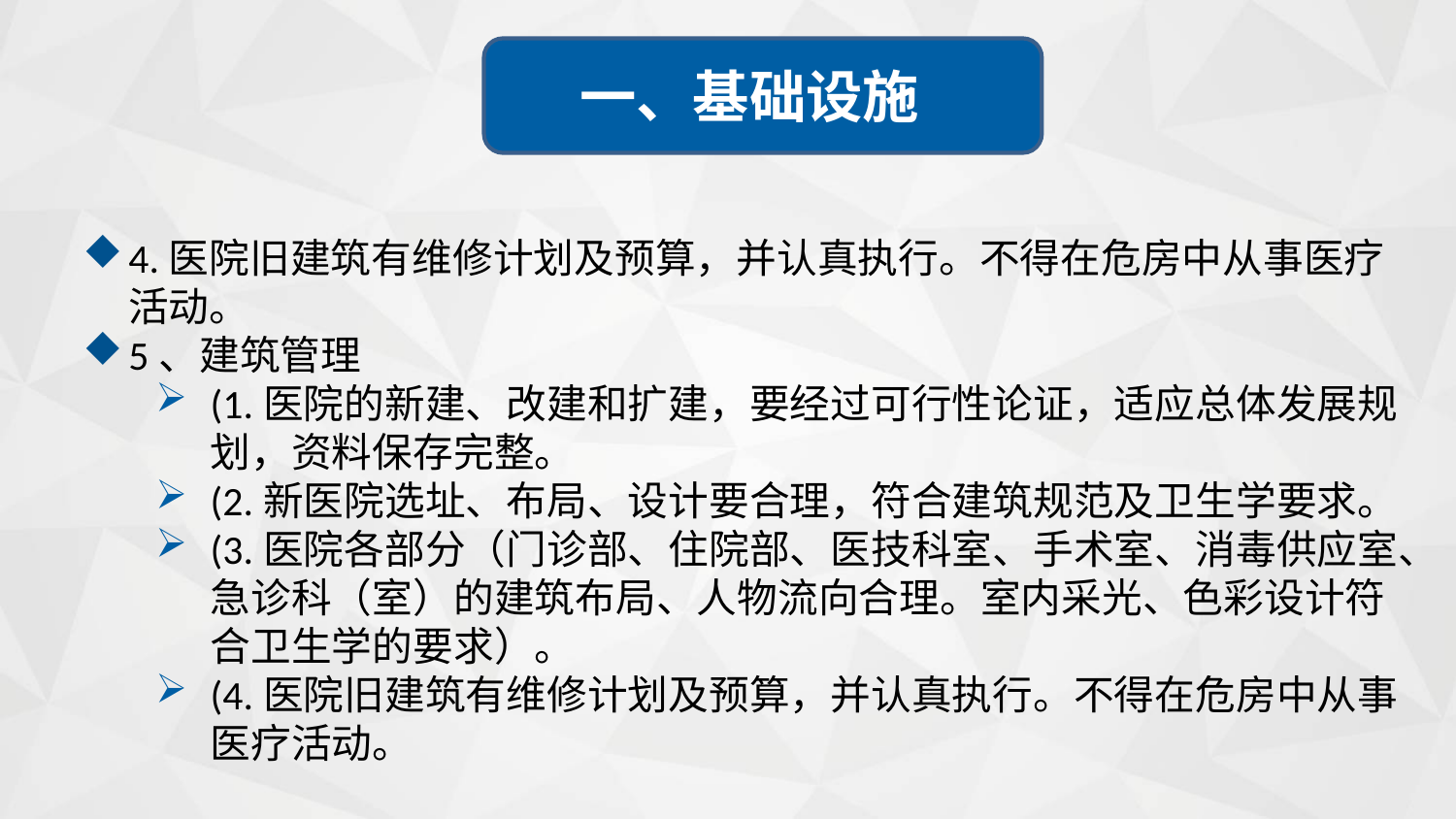

一、基础设施
4.医院旧建筑有维修计划及预算，并认真执行。不得在危房中从事医疗活动。
5、建筑管理
(1.医院的新建、改建和扩建，要经过可行性论证，适应总体发展规划，资料保存完整。
(2.新医院选址、布局、设计要合理，符合建筑规范及卫生学要求。
(3.医院各部分（门诊部、住院部、医技科室、手术室、消毒供应室、急诊科（室）的建筑布局、人物流向合理。室内采光、色彩设计符合卫生学的要求）。
(4.医院旧建筑有维修计划及预算，并认真执行。不得在危房中从事医疗活动。